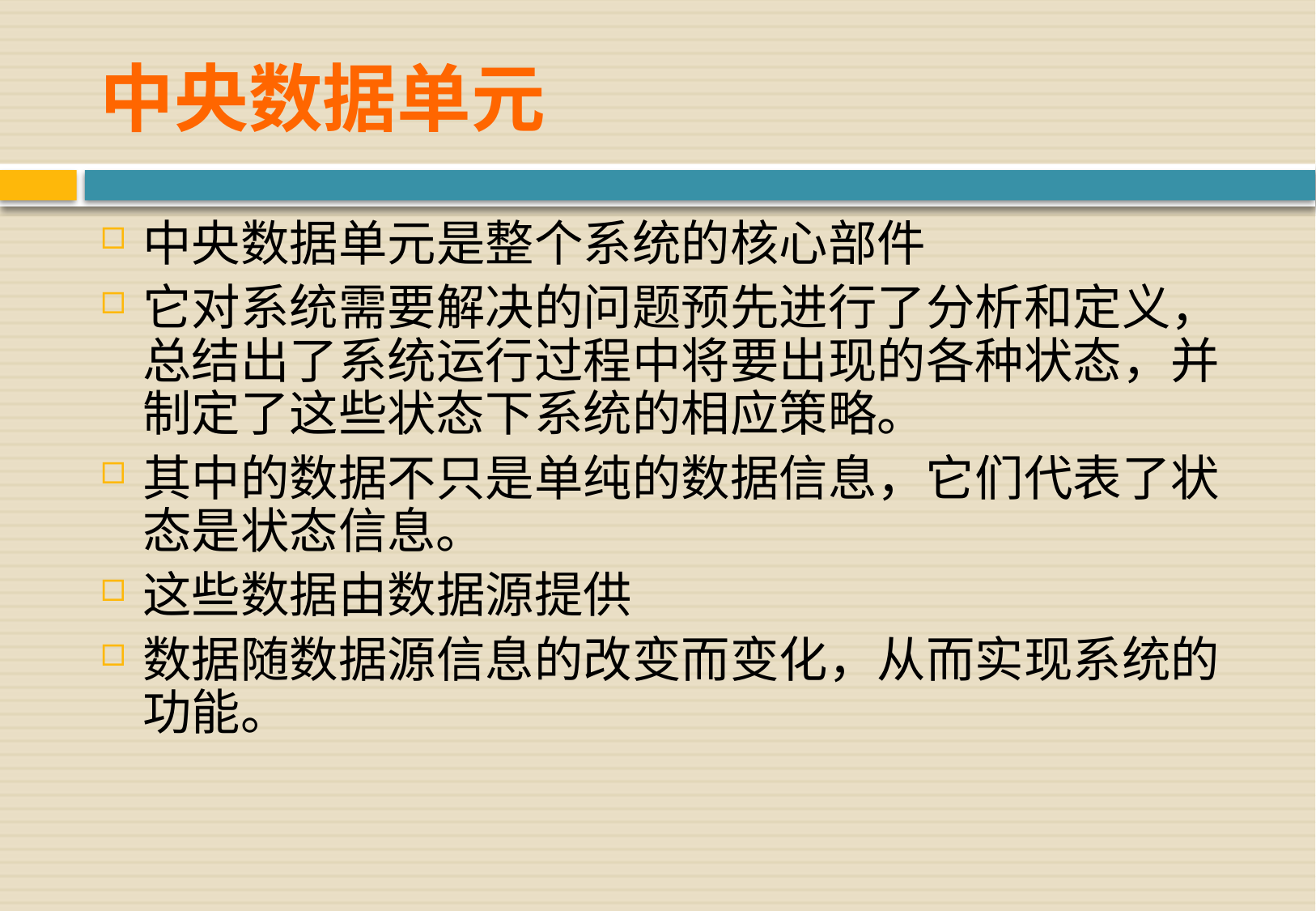

# 中央数据单元
中央数据单元是整个系统的核心部件
它对系统需要解决的问题预先进行了分析和定义，总结出了系统运行过程中将要出现的各种状态，并制定了这些状态下系统的相应策略。
其中的数据不只是单纯的数据信息，它们代表了状态是状态信息。
这些数据由数据源提供
数据随数据源信息的改变而变化，从而实现系统的功能。